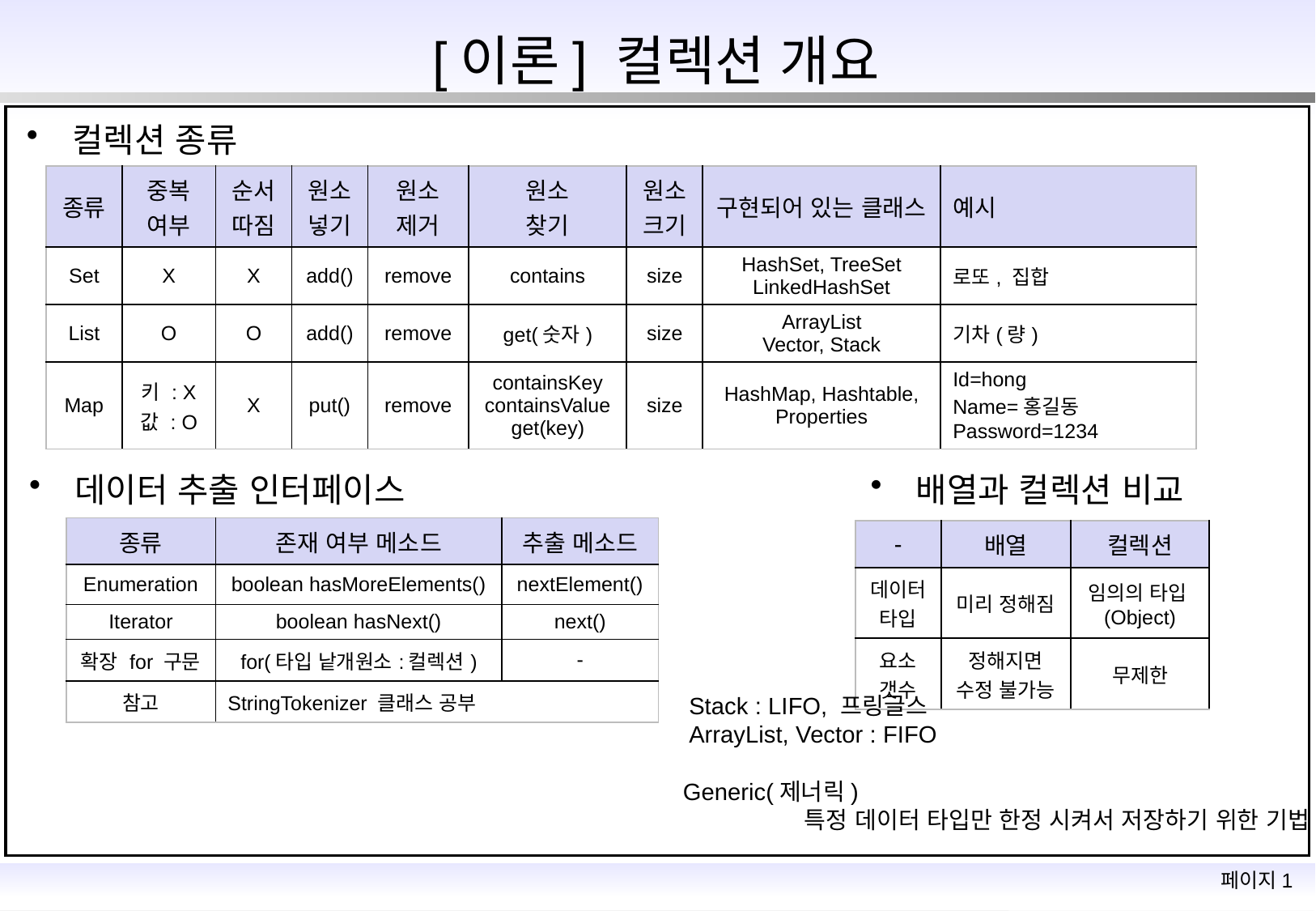

# [이론] 컬렉션 개요
컬렉션 종류
| 종류 | 중복 여부 | 순서 따짐 | 원소 넣기 | 원소 제거 | 원소 찾기 | 원소 크기 | 구현되어 있는 클래스 | 예시 |
| --- | --- | --- | --- | --- | --- | --- | --- | --- |
| Set | X | X | add() | remove | contains | size | HashSet, TreeSet LinkedHashSet | 로또, 집합 |
| List | O | O | add() | remove | get(숫자) | size | ArrayList Vector, Stack | 기차(량) |
| Map | 키 : X 값 : O | X | put() | remove | containsKey containsValue get(key) | size | HashMap, Hashtable, Properties | Id=hong Name=홍길동 Password=1234 |
데이터 추출 인터페이스
배열과 컬렉션 비교
| 종류 | 존재 여부 메소드 | 추출 메소드 |
| --- | --- | --- |
| Enumeration | boolean hasMoreElements() | nextElement() |
| Iterator | boolean hasNext() | next() |
| 확장 for 구문 | for(타입 낱개원소:컬렉션) | - |
| 참고 | StringTokenizer 클래스 공부 |  |
| - | 배열 | 컬렉션 |
| --- | --- | --- |
| 데이터 타입 | 미리 정해짐 | 임의의 타입(Object) |
| 요소 갯수 | 정해지면 수정 불가능 | 무제한 |
Stack : LIFO, 프링글스
ArrayList, Vector : FIFO
Generic(제너릭)
	특정 데이터 타입만 한정 시켜서 저장하기 위한 기법